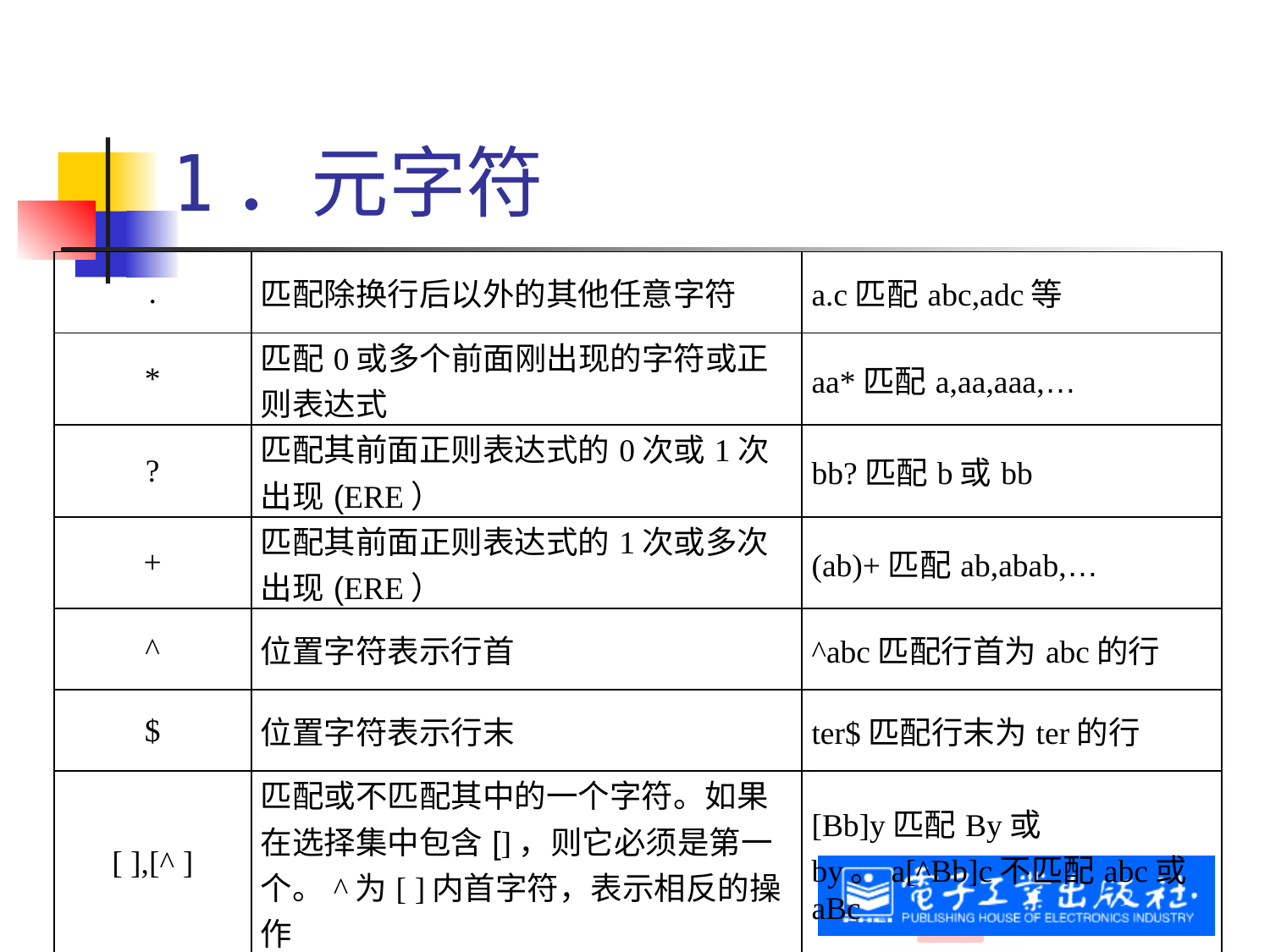

# 1．元字符
| . | 匹配除换行后以外的其他任意字符 | a.c匹配abc,adc等 |
| --- | --- | --- |
| \* | 匹配0或多个前面刚出现的字符或正则表达式 | aa\*匹配a,aa,aaa,… |
| ? | 匹配其前面正则表达式的0次或1次出现(ERE） | bb?匹配b或bb |
| + | 匹配其前面正则表达式的1次或多次出现(ERE） | (ab)+匹配ab,abab,… |
| ^ | 位置字符表示行首 | ^abc匹配行首为abc的行 |
| $ | 位置字符表示行末 | ter$匹配行末为ter的行 |
| [ ],[^ ] | 匹配或不匹配其中的一个字符。如果在选择集中包含[]，则它必须是第一个。^为[ ]内首字符，表示相反的操作 | [Bb]y匹配By或by。a[^Bb]c不匹配abc或aBc |